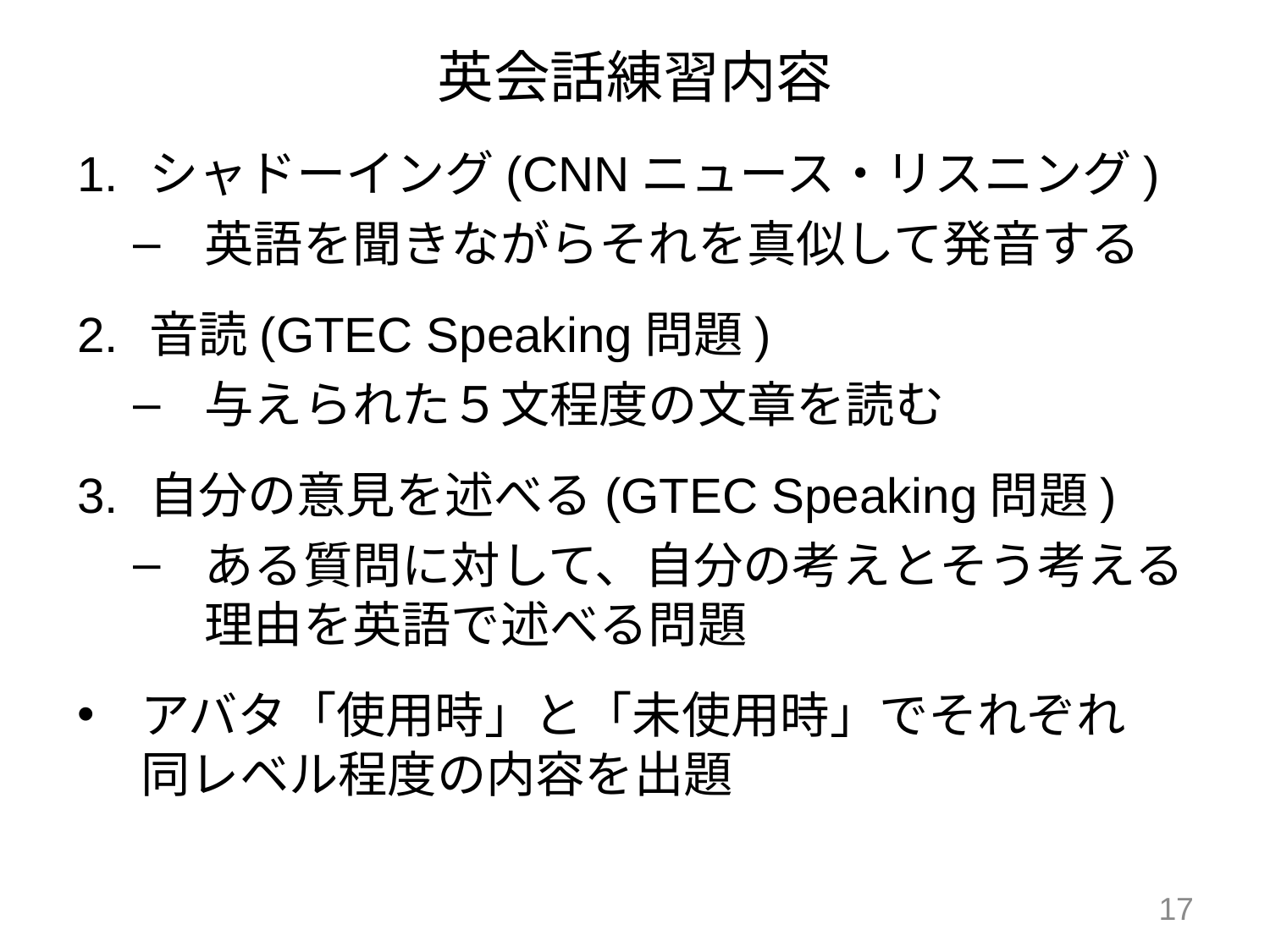

# 英会話練習内容
シャドーイング(CNNニュース・リスニング)
英語を聞きながらそれを真似して発音する
音読(GTEC Speaking問題)
与えられた５文程度の文章を読む
自分の意見を述べる(GTEC Speaking問題)
ある質問に対して、自分の考えとそう考える理由を英語で述べる問題
アバタ「使用時」と「未使用時」でそれぞれ
同レベル程度の内容を出題

17